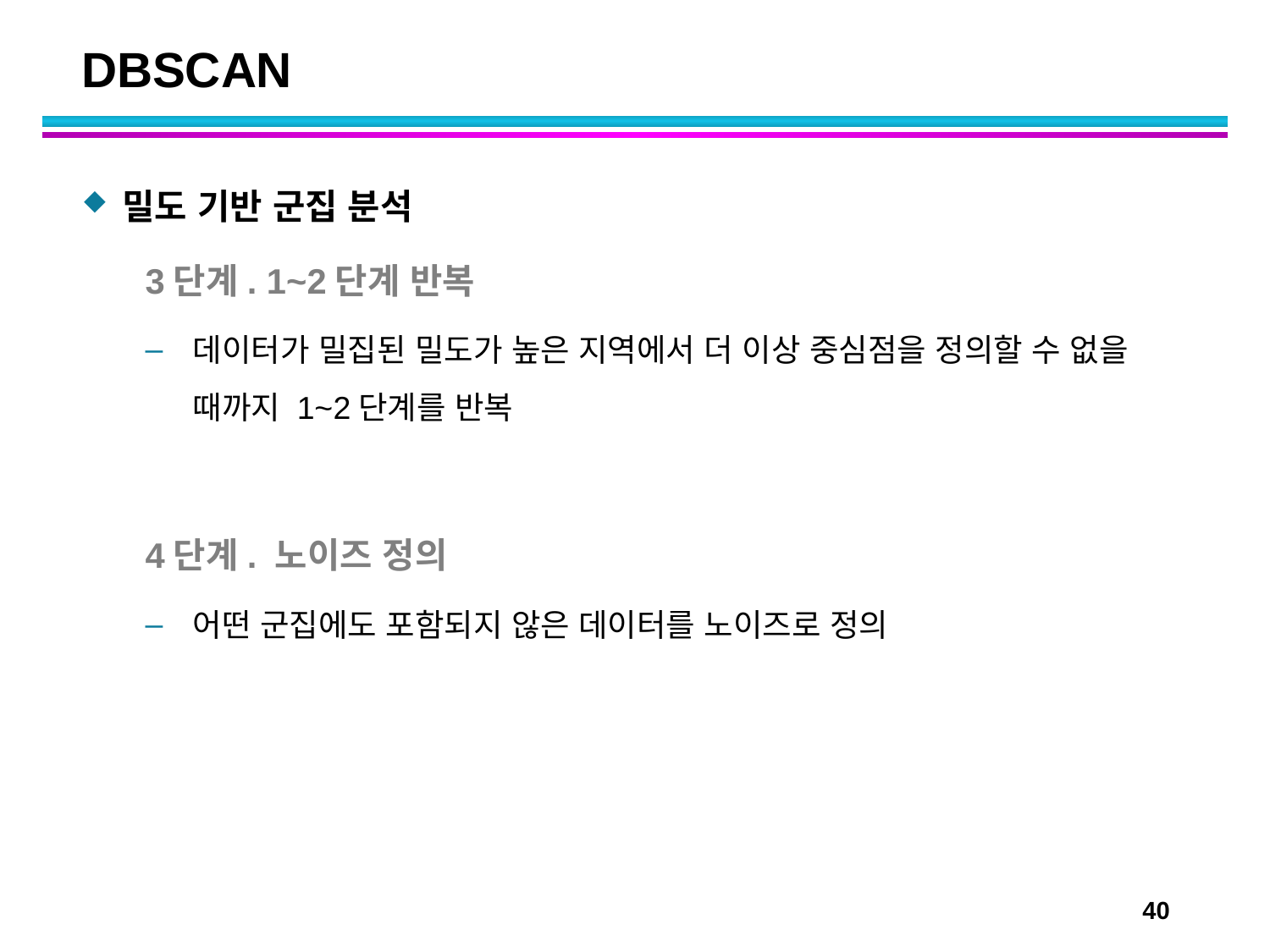

DBSCAN
밀도 기반 군집 분석
3단계. 1~2단계 반복
데이터가 밀집된 밀도가 높은 지역에서 더 이상 중심점을 정의할 수 없을 때까지 1~2단계를 반복

4단계. 노이즈 정의
어떤 군집에도 포함되지 않은 데이터를 노이즈로 정의